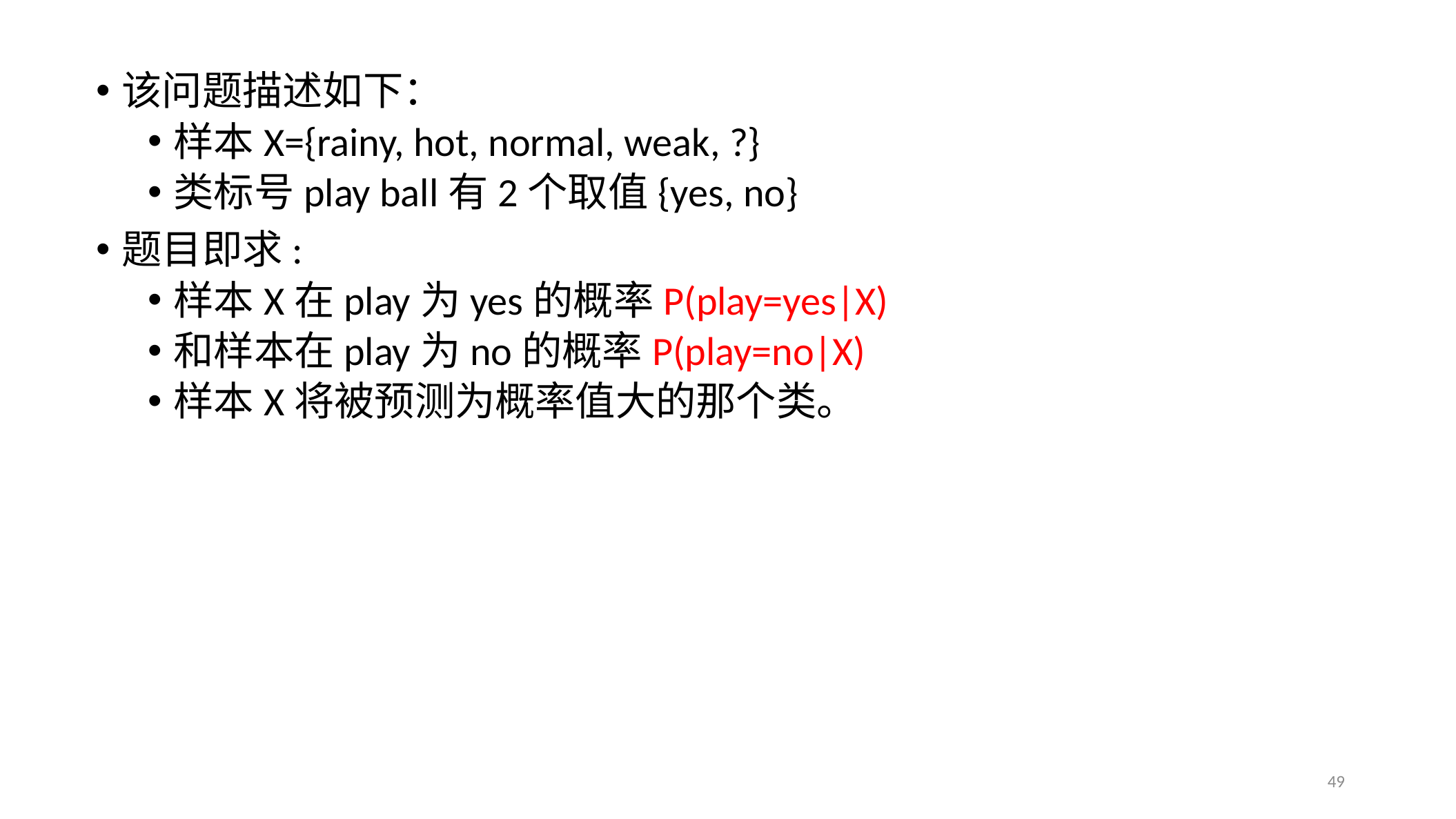

该问题描述如下：
样本X={rainy, hot, normal, weak, ?}
类标号play ball有2个取值{yes, no}
题目即求:
样本X在play为yes的概率P(play=yes|X)
和样本在play为no的概率P(play=no|X)
样本X将被预测为概率值大的那个类。
49